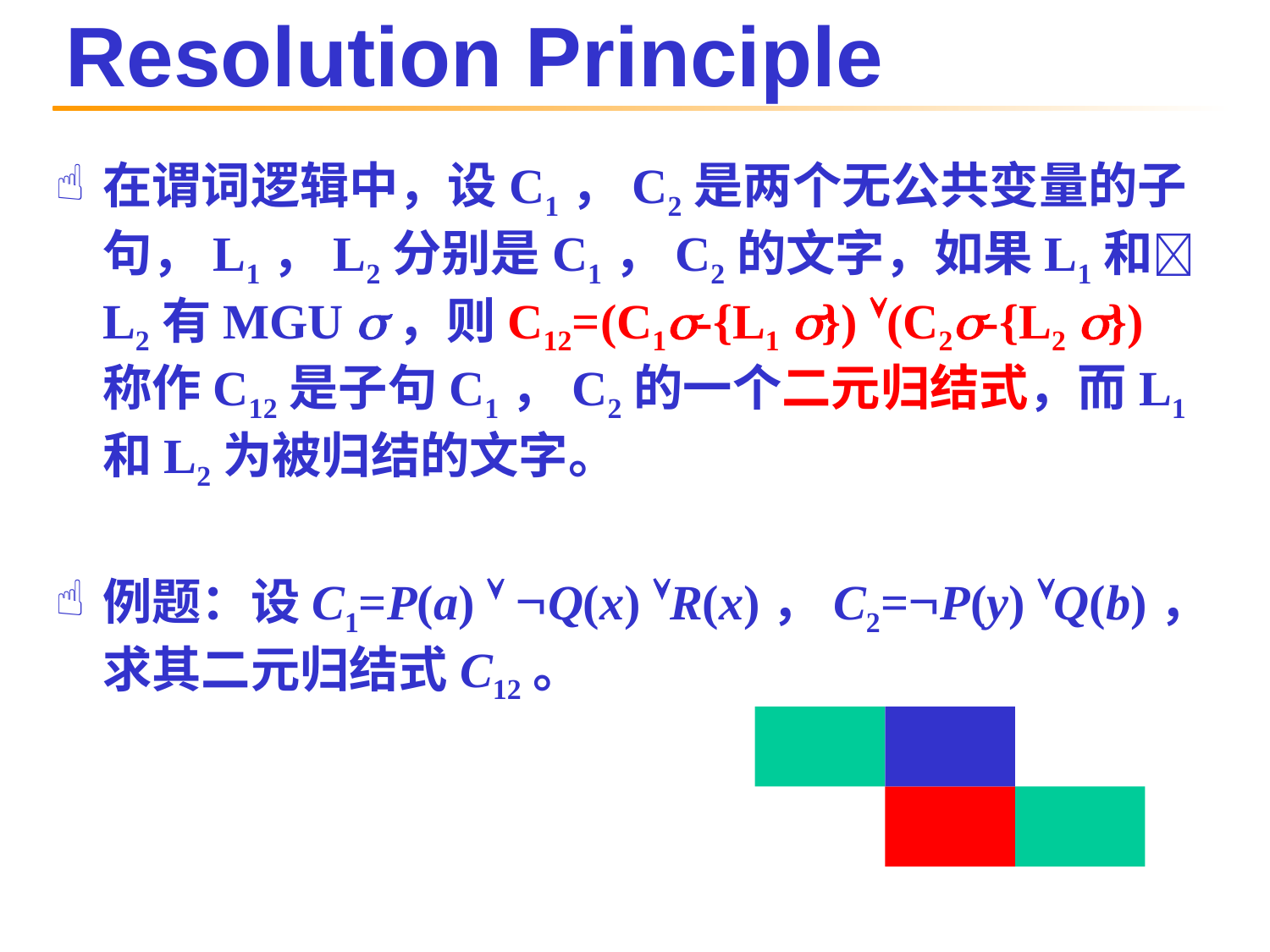

# Resolution Principle
在谓词逻辑中，设C1，C2是两个无公共变量的子句，L1，L2分别是C1，C2的文字，如果L1和¬ L2有MGU σ，则C12=(C1σ-{L1 σ}) ∨(C2σ-{L2 σ}) 称作C12是子句C1，C2的一个二元归结式，而L1和L2为被归结的文字。

例题：设C1=P(a) ∨ ¬Q(x) ∨R(x)，C2=¬P(y) ∨Q(b)，求其二元归结式C12。